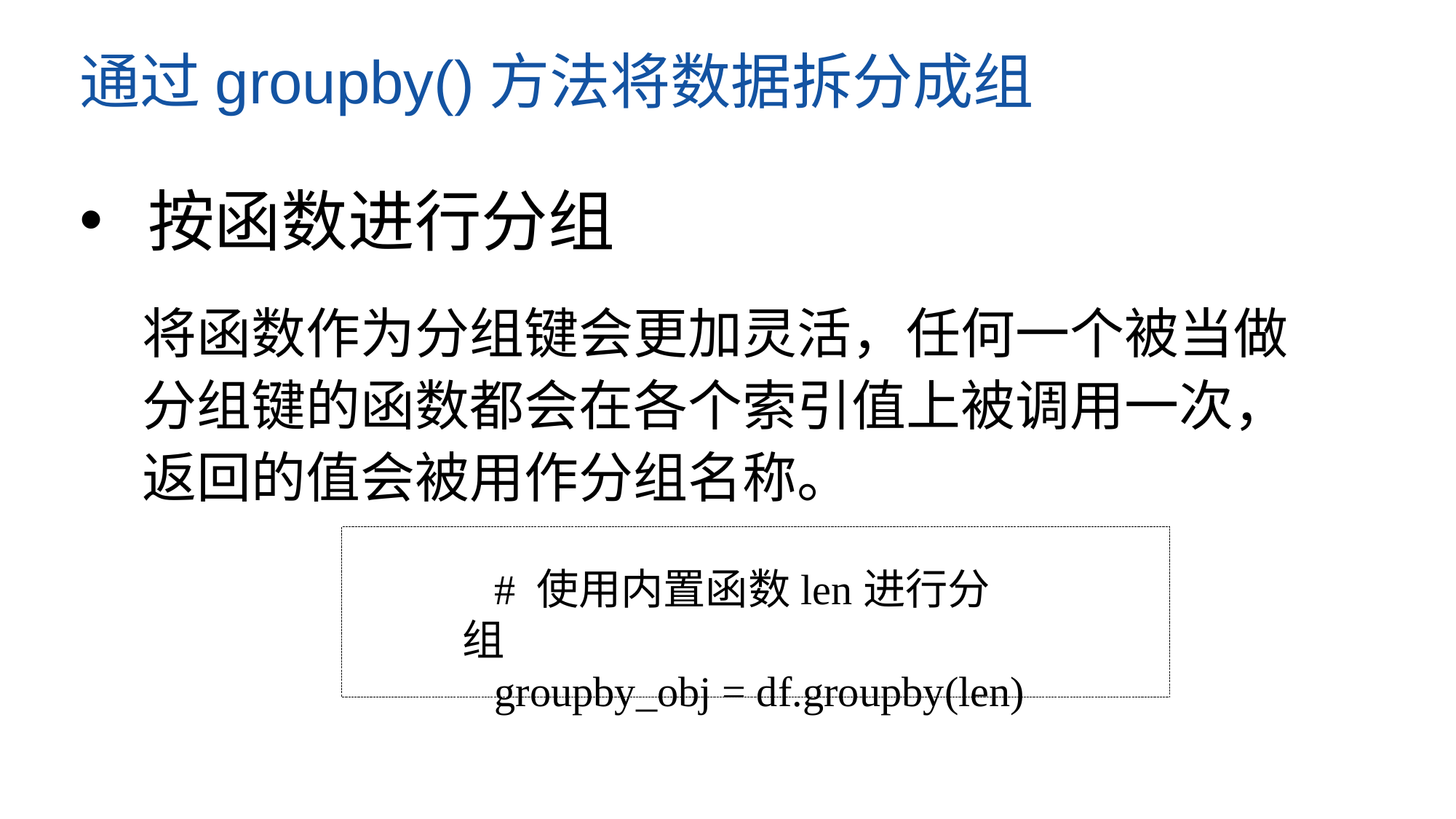

通过groupby()方法将数据拆分成组
按函数进行分组
将函数作为分组键会更加灵活，任何一个被当做分组键的函数都会在各个索引值上被调用一次，返回的值会被用作分组名称。

# 使用内置函数len进行分组
groupby_obj = df.groupby(len)